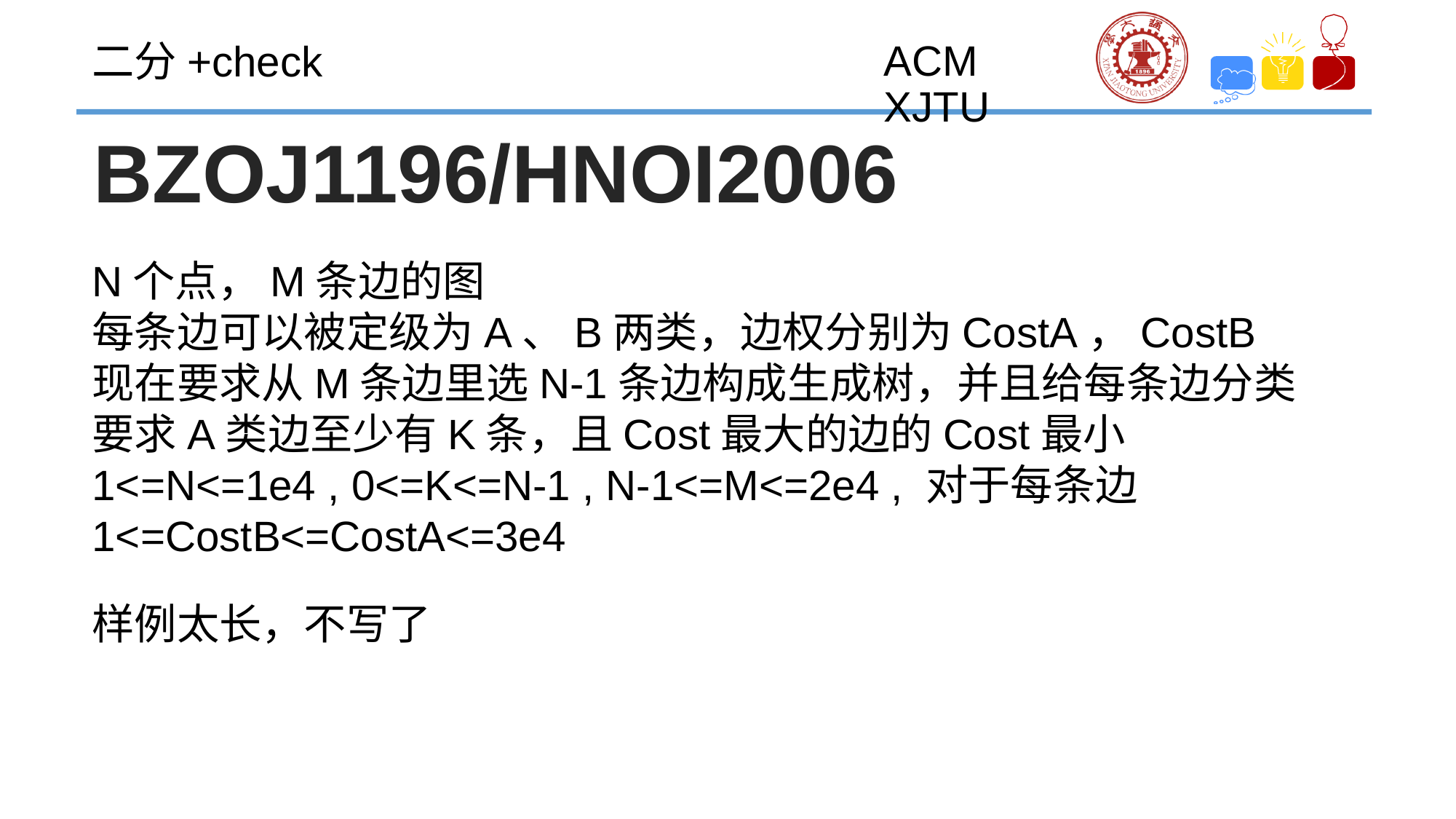

二分+check
BZOJ1196/HNOI2006
N个点，M条边的图
每条边可以被定级为A、B两类，边权分别为CostA，CostB
现在要求从M条边里选N-1条边构成生成树，并且给每条边分类
要求A类边至少有K条，且Cost最大的边的Cost最小
1<=N<=1e4 , 0<=K<=N-1 , N-1<=M<=2e4 , 对于每条边1<=CostB<=CostA<=3e4
样例太长，不写了